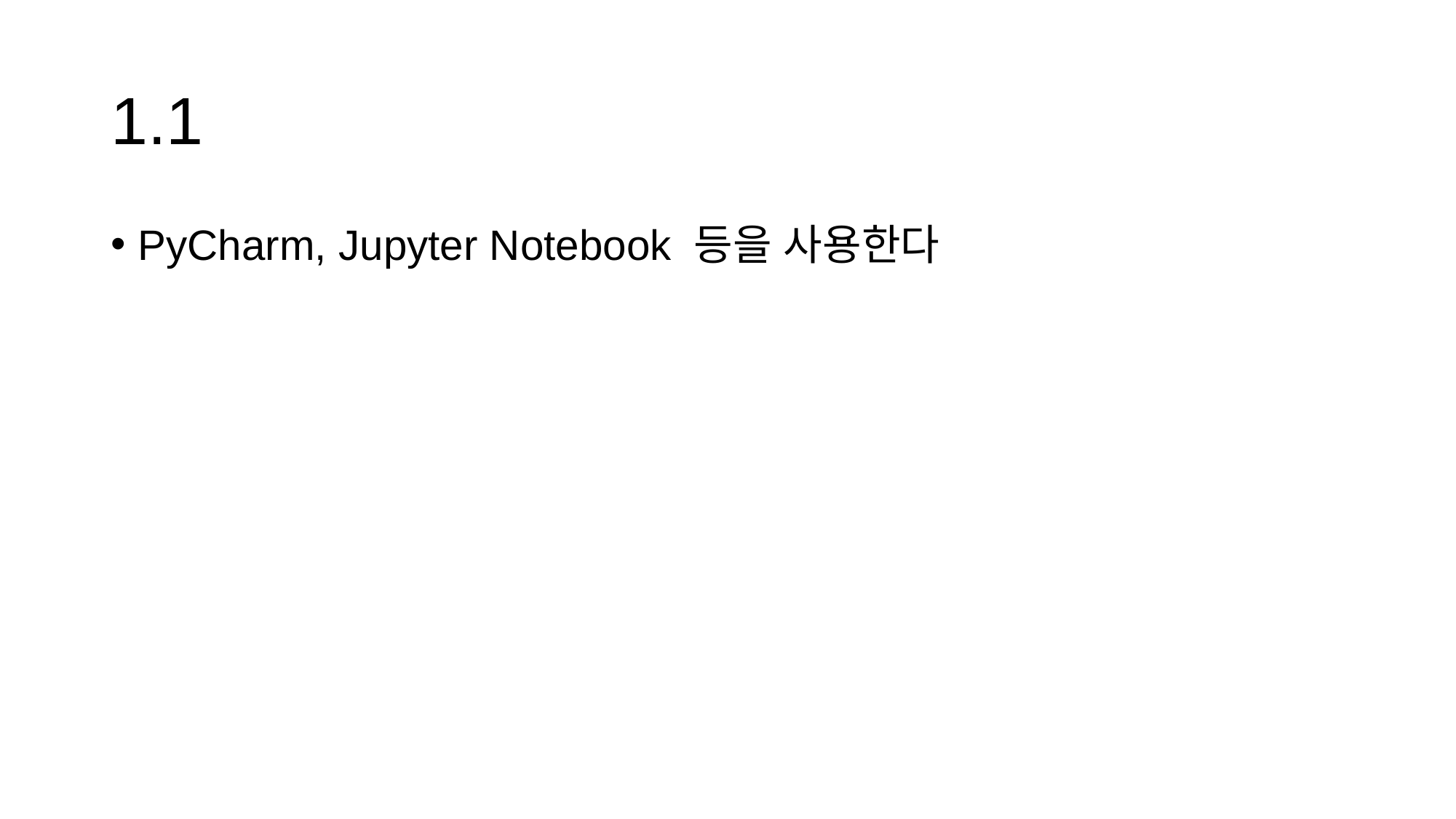

# 1.1
PyCharm, Jupyter Notebook 등을 사용한다